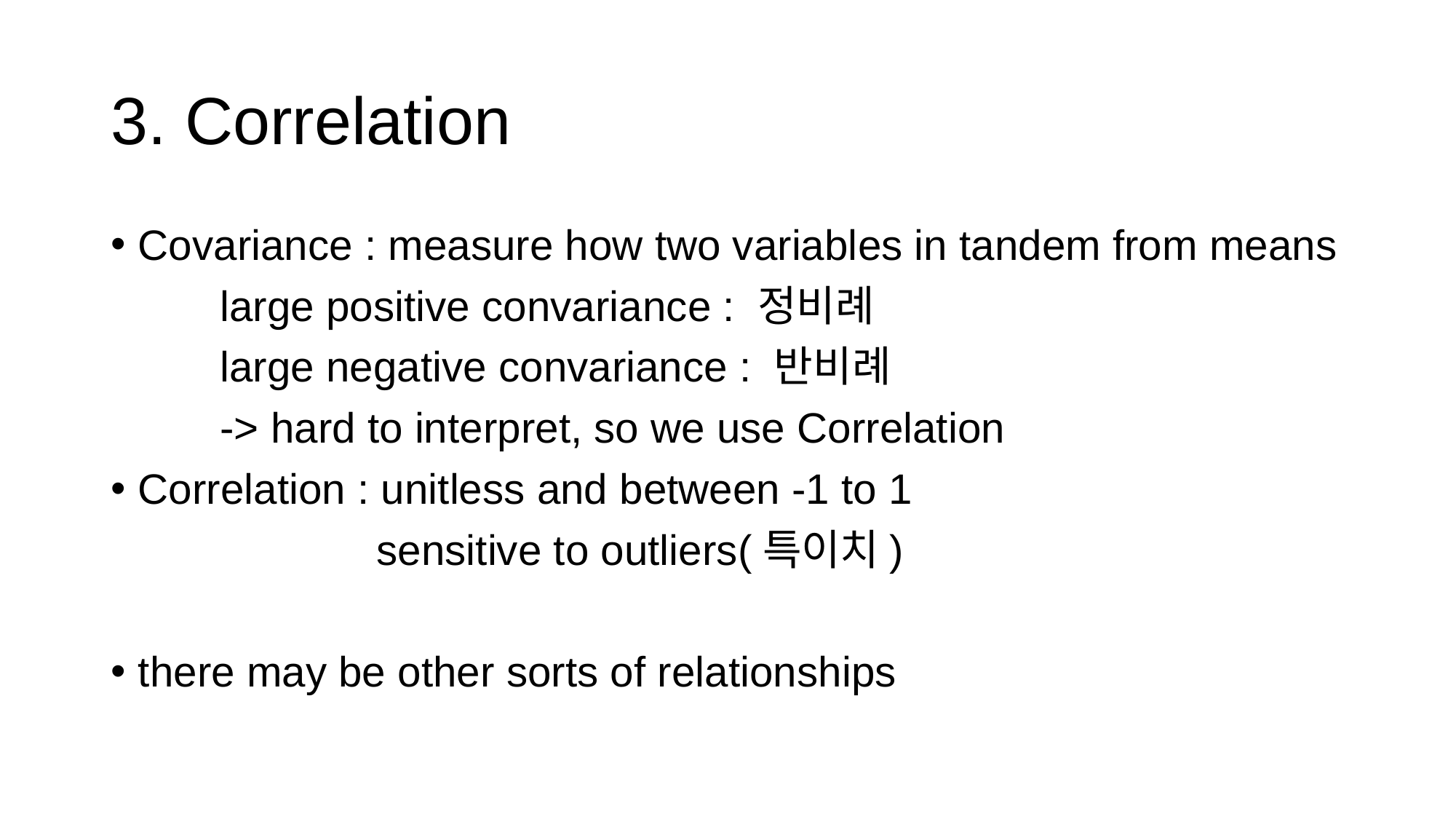

# 3. Correlation
Covariance : measure how two variables in tandem from means
	large positive convariance : 정비례
	large negative convariance : 반비례
	-> hard to interpret, so we use Correlation
Correlation : unitless and between -1 to 1
		    sensitive to outliers(특이치)

there may be other sorts of relationships